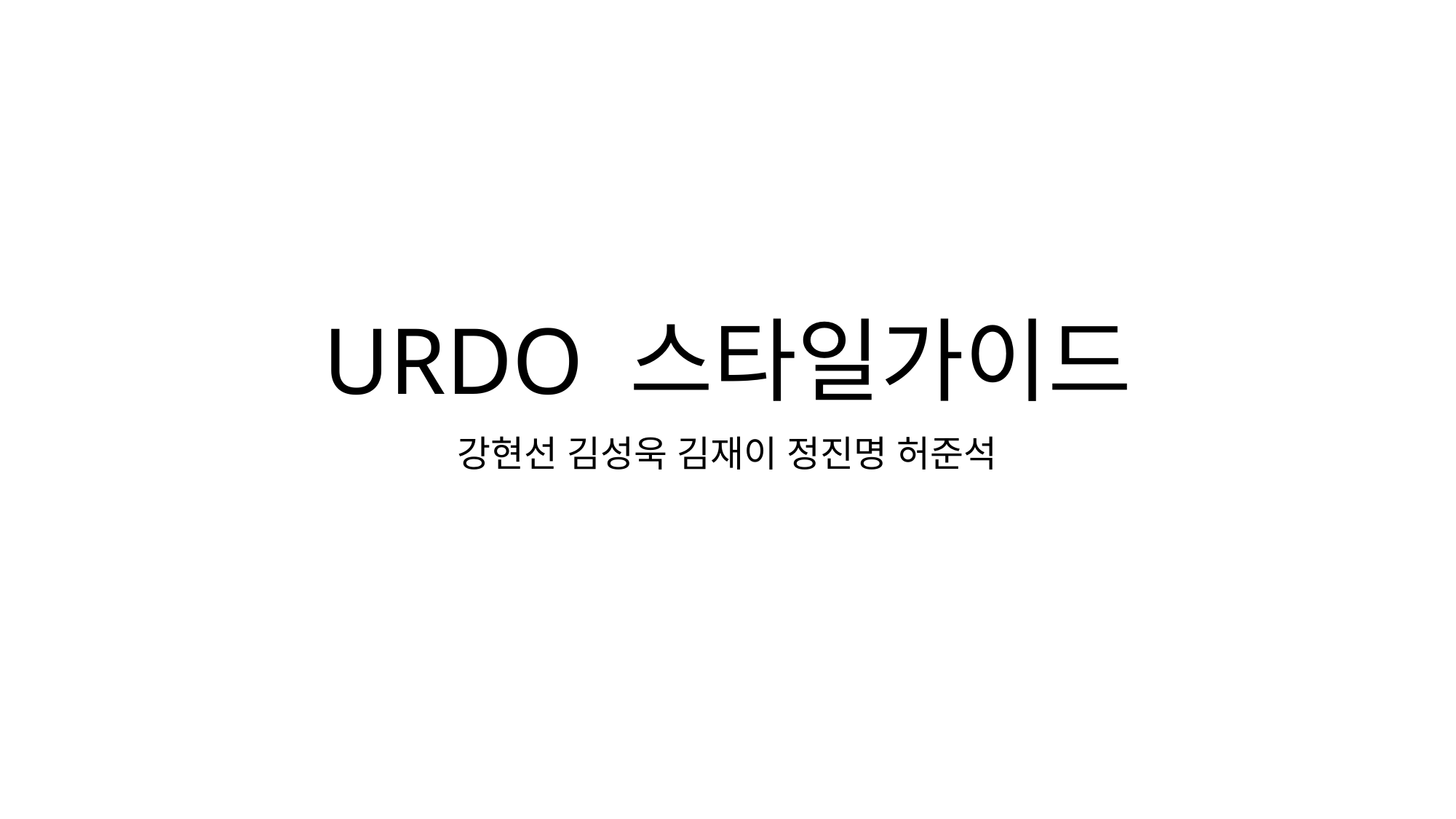

# URDO 스타일가이드
강현선 김성욱 김재이 정진명 허준석